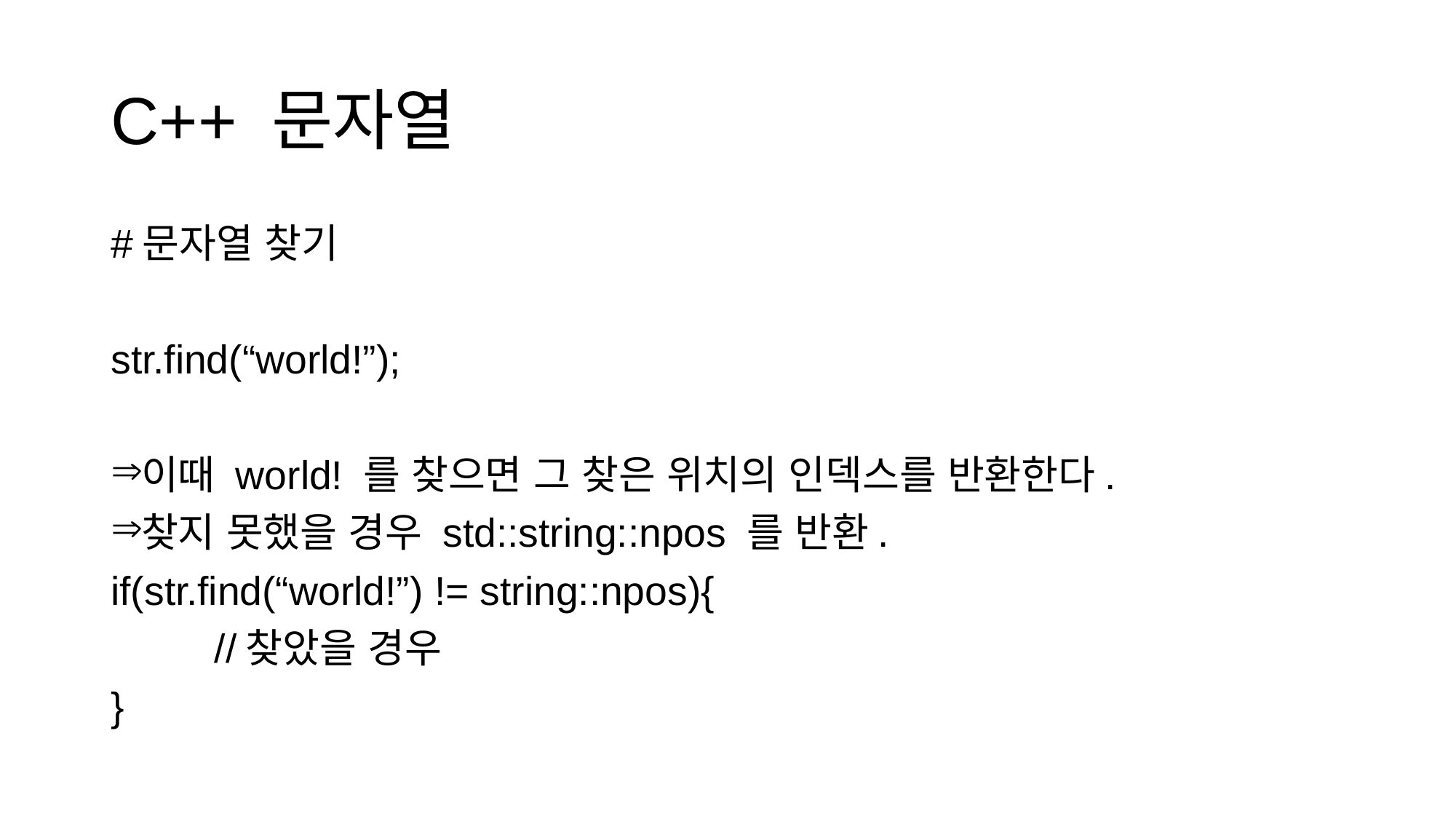

# C++ 문자열
#문자열 찾기

str.find(“world!”);

이때 world! 를 찾으면 그 찾은 위치의 인덱스를 반환한다.
찾지 못했을 경우 std::string::npos 를 반환.
if(str.find(“world!”) != string::npos){
	//찾았을 경우
}